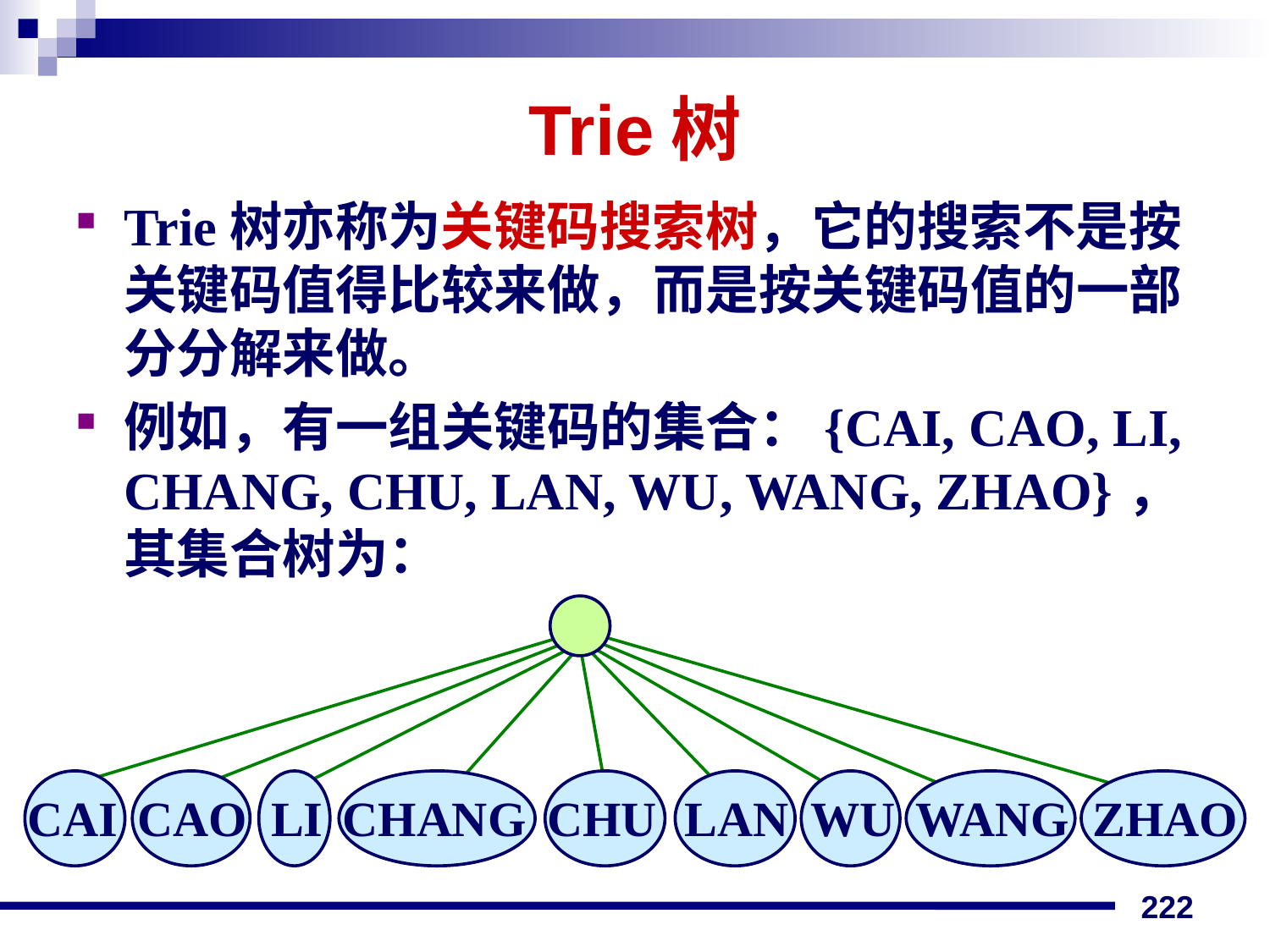

# Trie树
Trie树亦称为关键码搜索树，它的搜索不是按关键码值得比较来做，而是按关键码值的一部分分解来做。
例如，有一组关键码的集合：{CAI, CAO, LI, CHANG, CHU, LAN, WU, WANG, ZHAO}，其集合树为：

CAI

CAO

LI

CHANG

CHU

LAN

WU

WANG

ZHAO
222